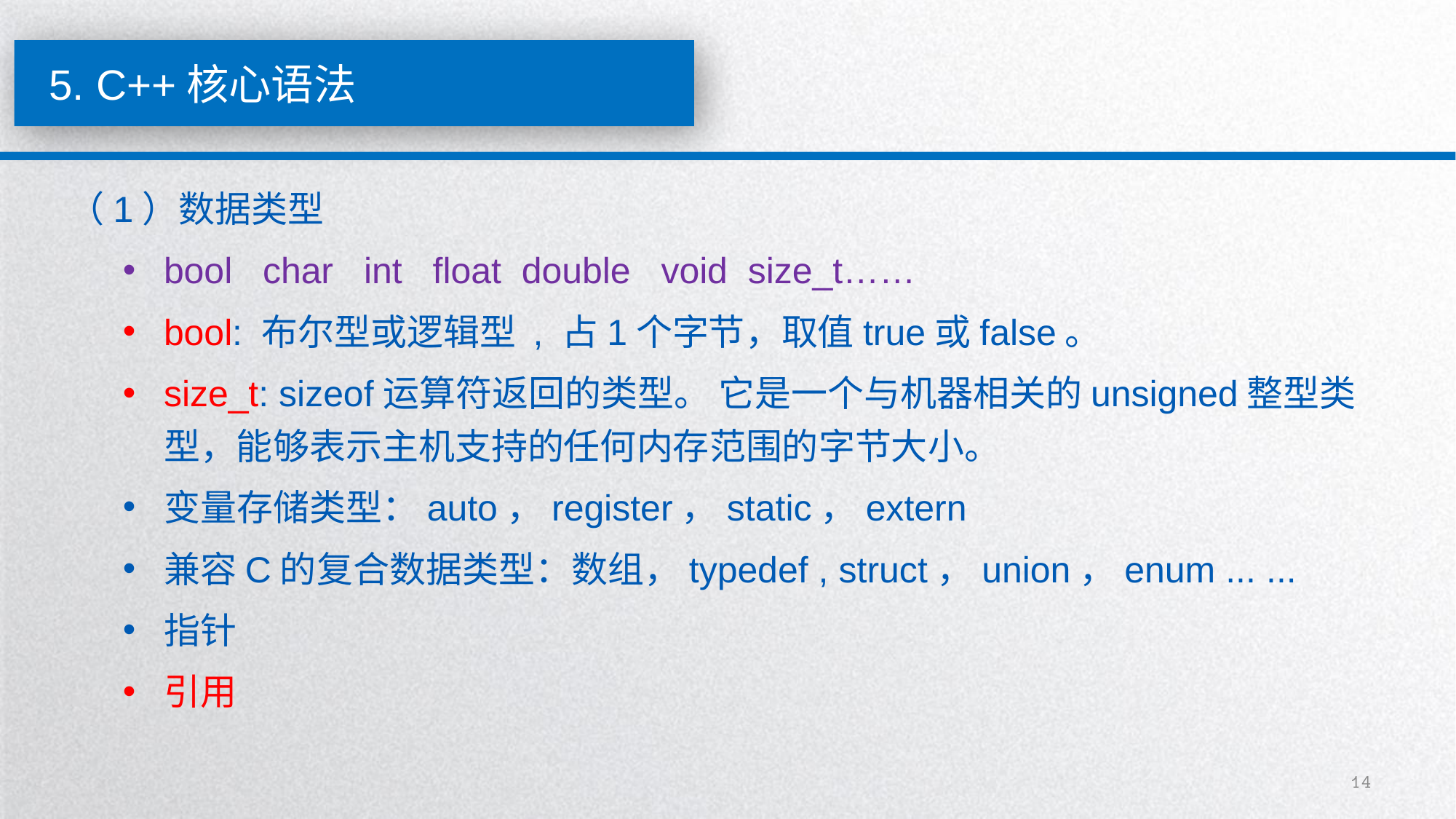

5. C++核心语法
（1）数据类型
bool   char   int   float  double   void  size_t……
bool: 布尔型或逻辑型 , 占1个字节，取值true或false。
size_t: sizeof运算符返回的类型。 它是一个与机器相关的unsigned整型类型，能够表示主机支持的任何内存范围的字节大小。
变量存储类型：auto，register，static，extern
兼容C的复合数据类型：数组，typedef , struct，union，enum ... ...
指针
引用
14